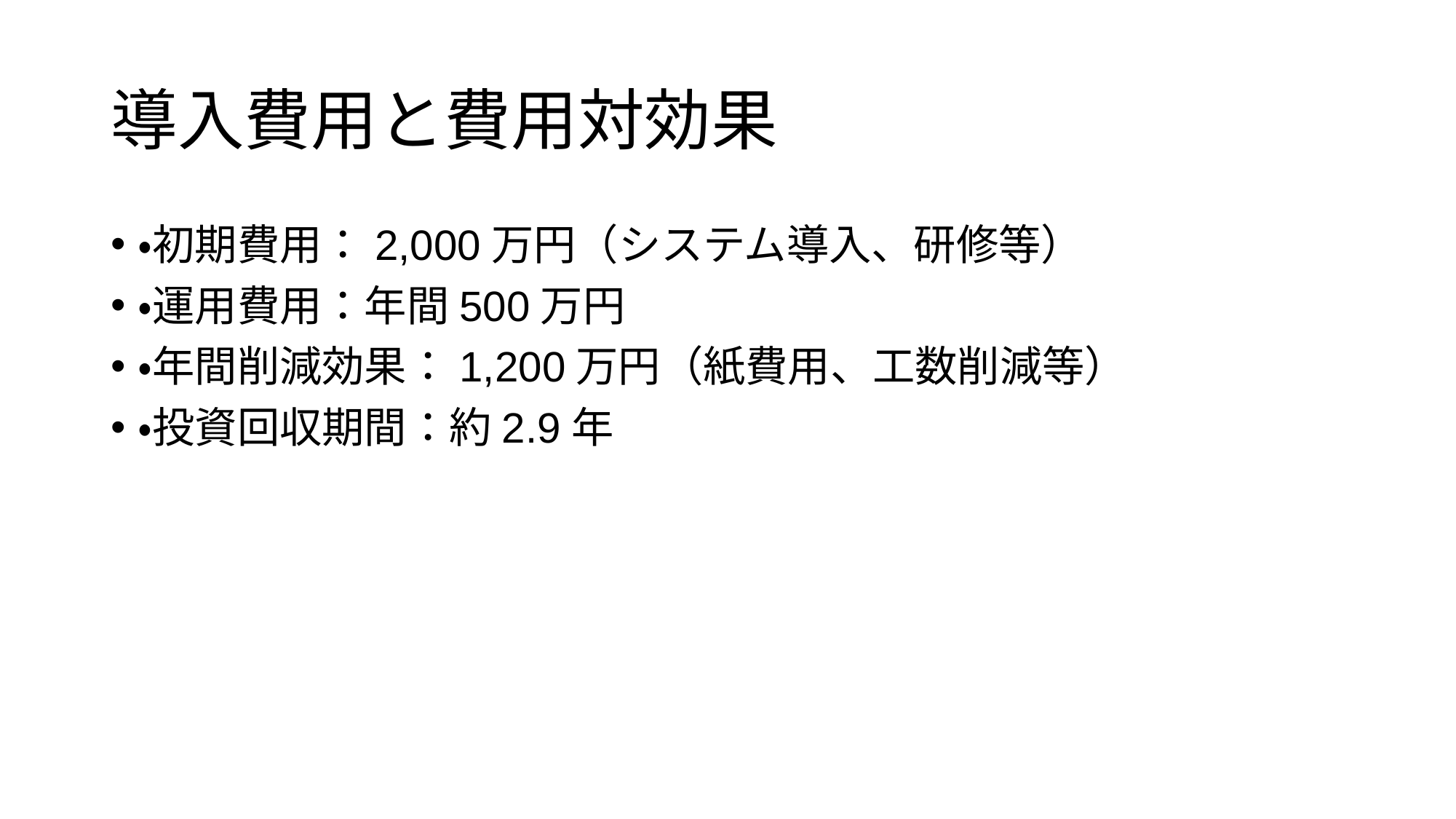

# 導入費用と費用対効果
・初期費用：2,000万円（システム導入、研修等）
・運用費用：年間500万円
・年間削減効果：1,200万円（紙費用、工数削減等）
・投資回収期間：約2.9年